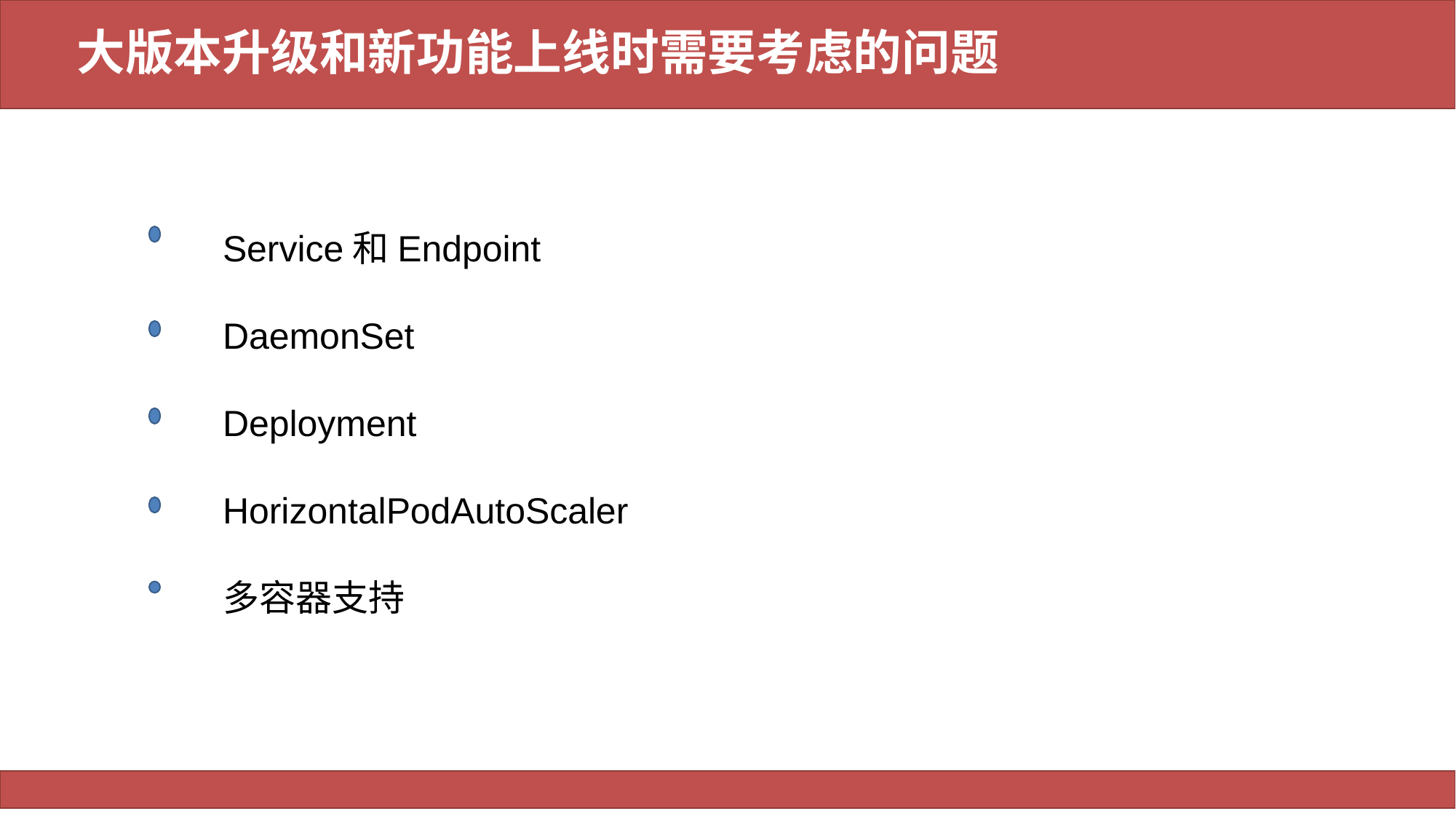

# 大版本升级和新功能上线时需要考虑的问题
Service和Endpoint
DaemonSet
Deployment
HorizontalPodAutoScaler
多容器支持